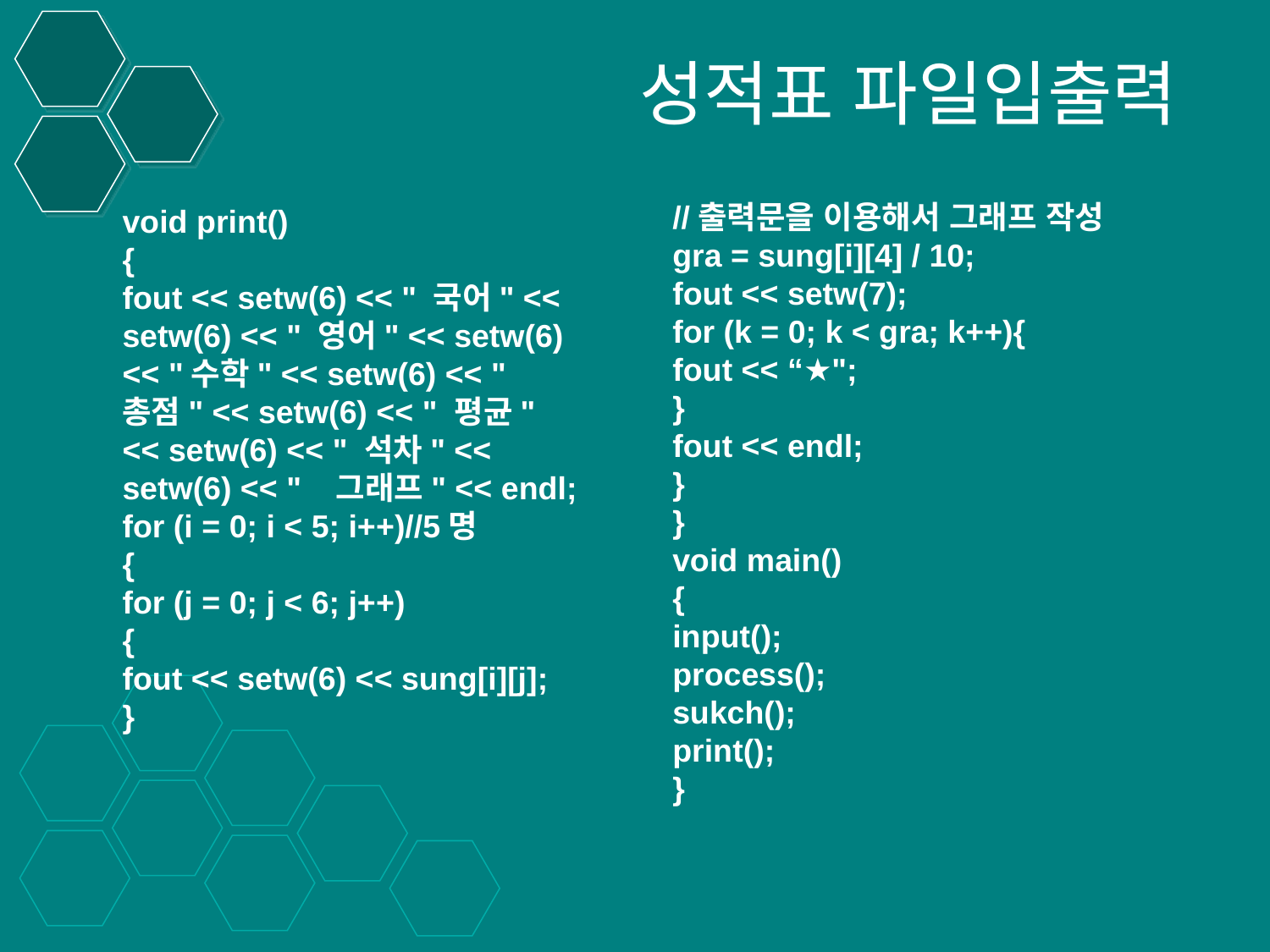

# 성적표 파일입출력
//출력문을 이용해서 그래프 작성
gra = sung[i][4] / 10;
fout << setw(7);
for (k = 0; k < gra; k++){
fout << “★";
}
fout << endl;
}
}
void main()
{
input();
process();
sukch();
print();
}
void print()
{
fout << setw(6) << " 국어" << setw(6) << " 영어" << setw(6) << "수학" << setw(6) << " 총점" << setw(6) << " 평균" << setw(6) << " 석차" << setw(6) << "   그래프" << endl;
for (i = 0; i < 5; i++)//5명
{
for (j = 0; j < 6; j++)
{
fout << setw(6) << sung[i][j];
}